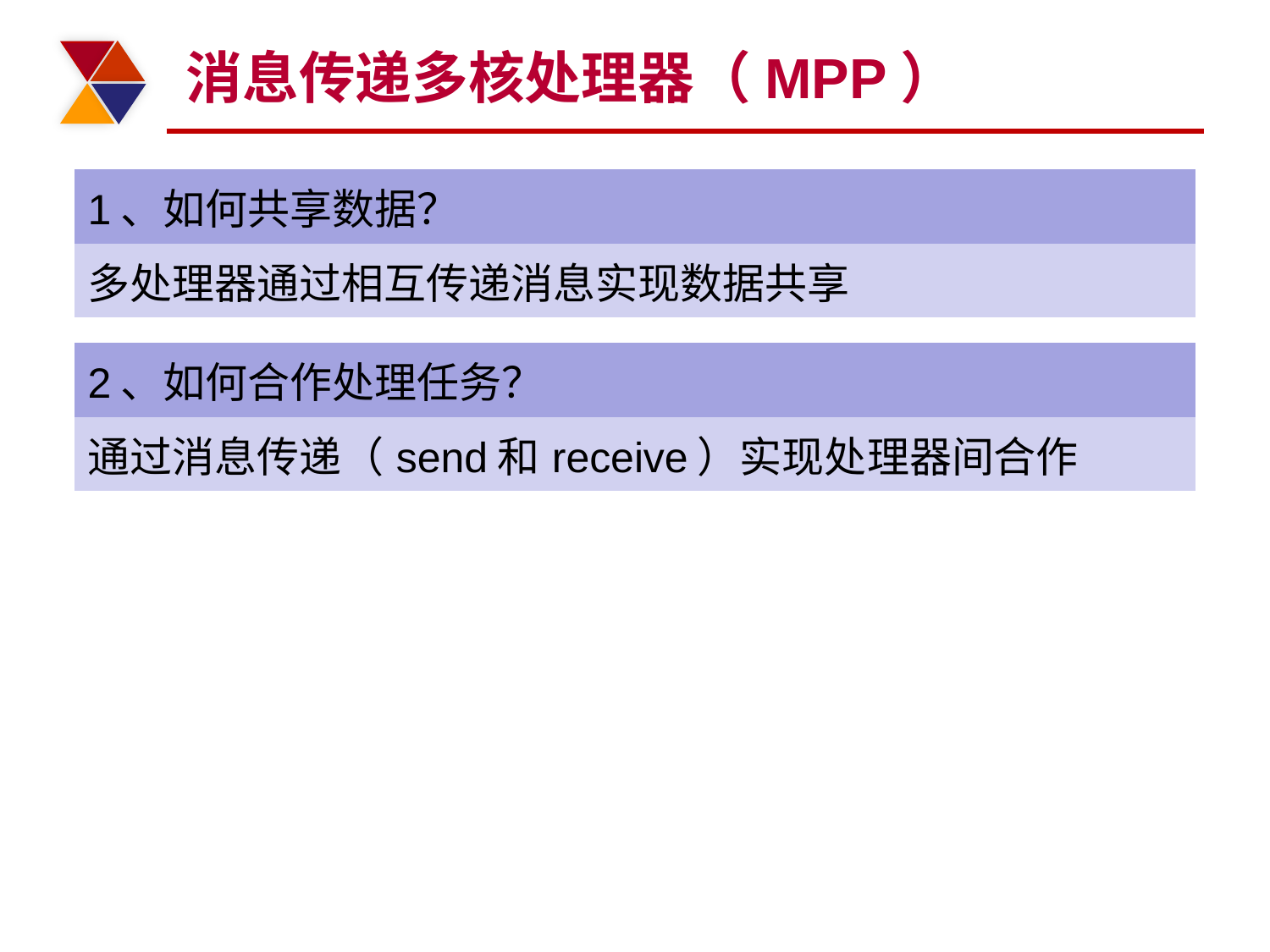

# 消息传递多核处理器（MPP）
| 1、如何共享数据？ |
| --- |
| 多处理器通过相互传递消息实现数据共享 |
| 2、如何合作处理任务？ |
| --- |
| 通过消息传递（send和receive）实现处理器间合作 |